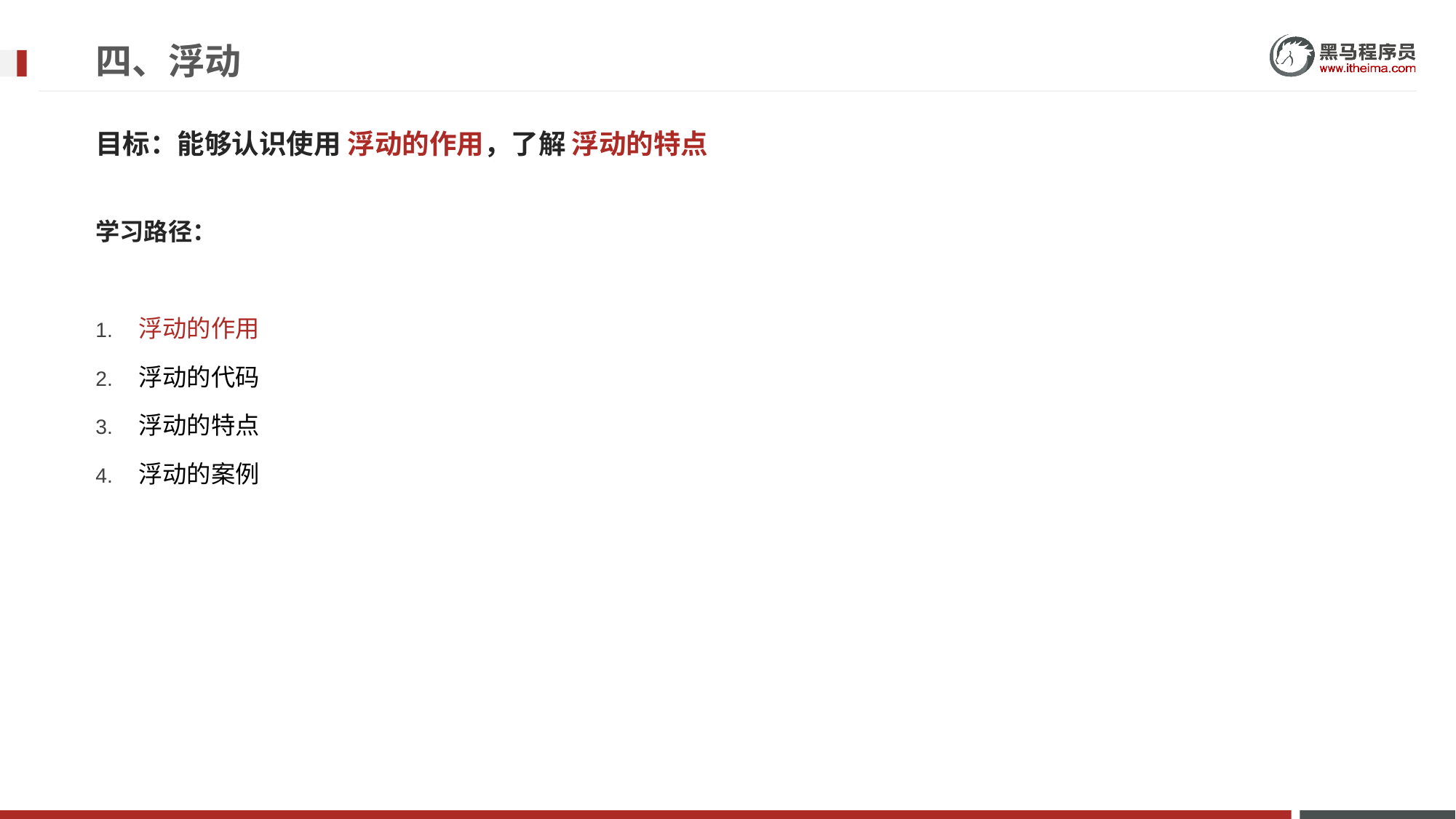

# 四、浮动
目标：能够认识使用 浮动的作用，了解 浮动的特点
学习路径：

浮动的作用
浮动的代码
浮动的特点
浮动的案例